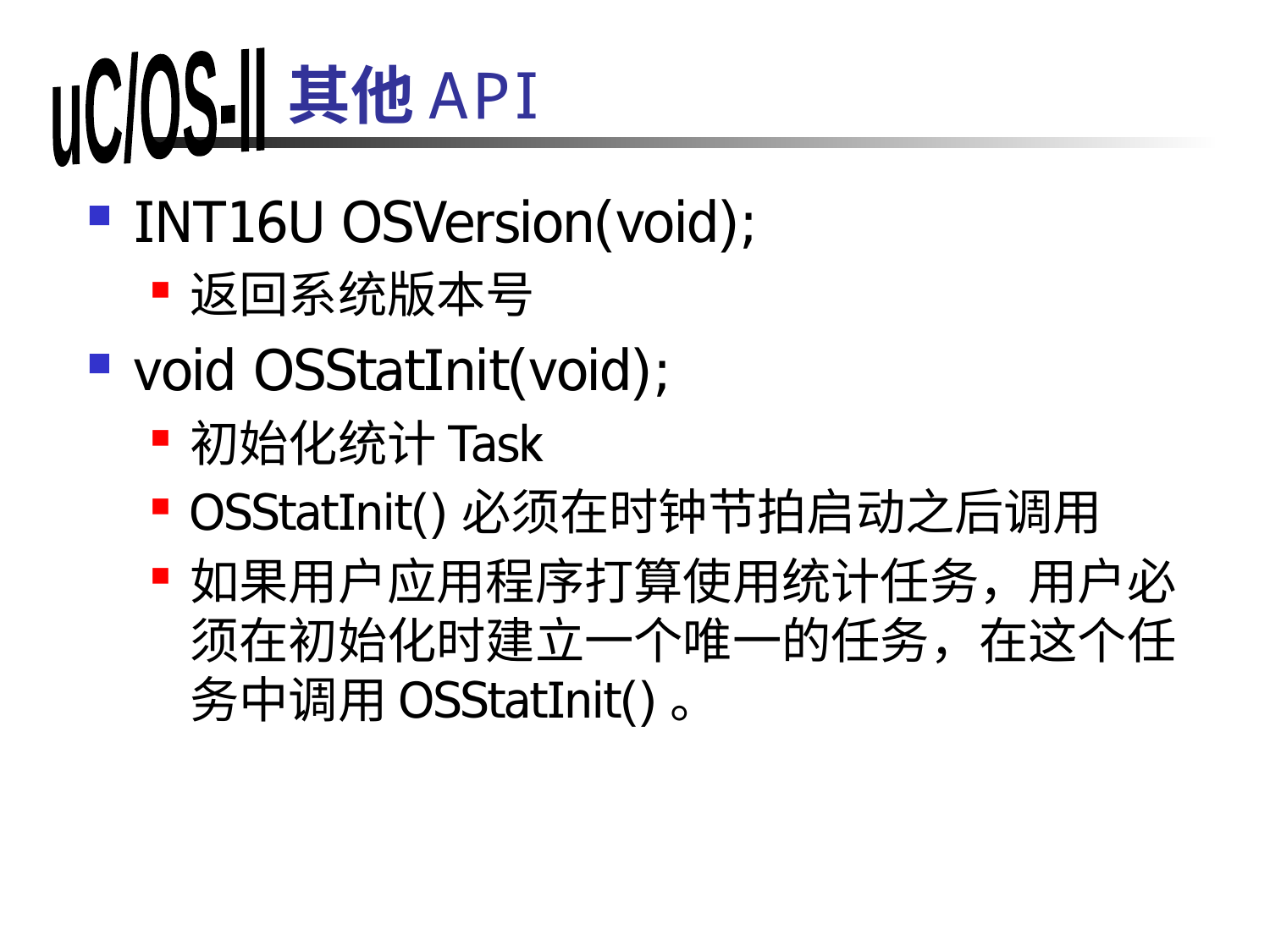

# 其他API
INT16U OSVersion(void);
返回系统版本号
void OSStatInit(void);
初始化统计Task
OSStatInit()必须在时钟节拍启动之后调用
如果用户应用程序打算使用统计任务，用户必须在初始化时建立一个唯一的任务，在这个任务中调用OSStatInit()。